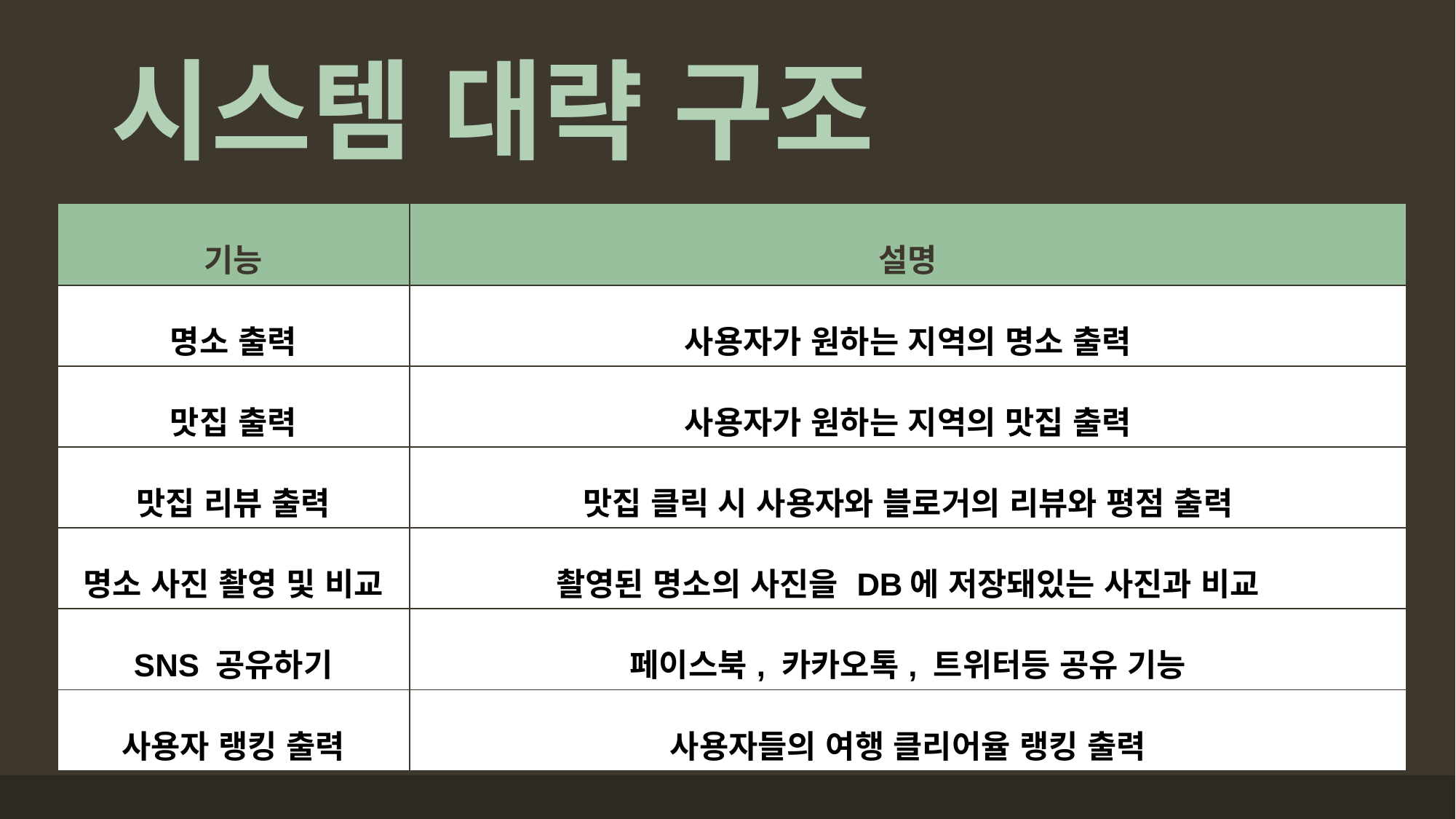

# 시스템 대략 구조
| 기능 | 설명 |
| --- | --- |
| 명소 출력 | 사용자가 원하는 지역의 명소 출력 |
| 맛집 출력 | 사용자가 원하는 지역의 맛집 출력 |
| 맛집 리뷰 출력 | 맛집 클릭 시 사용자와 블로거의 리뷰와 평점 출력 |
| 명소 사진 촬영 및 비교 | 촬영된 명소의 사진을 DB에 저장돼있는 사진과 비교 |
| SNS 공유하기 | 페이스북, 카카오톡, 트위터등 공유 기능 |
| 사용자 랭킹 출력 | 사용자들의 여행 클리어율 랭킹 출력 |